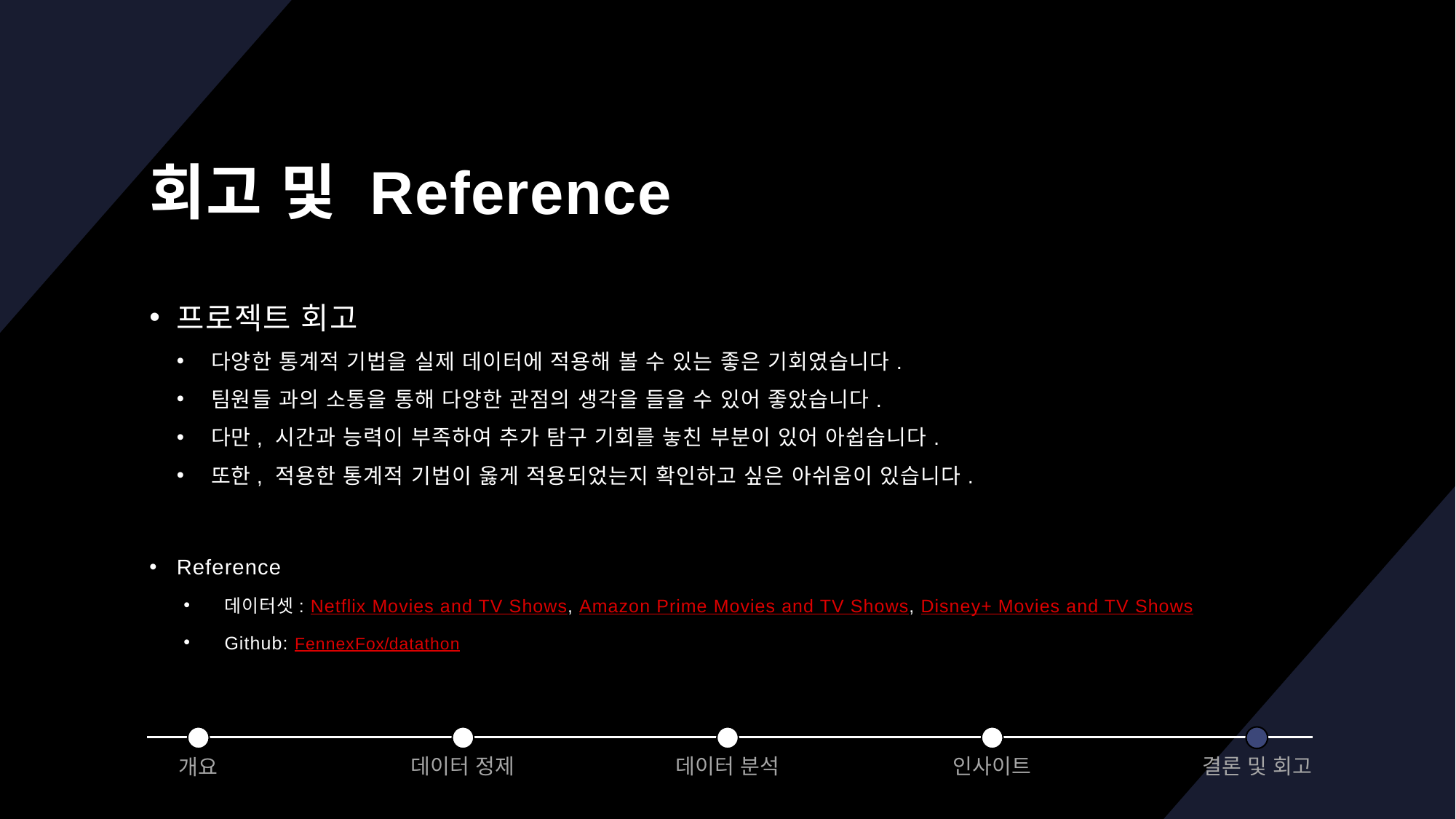

# 회고 및 Reference
프로젝트 회고
다양한 통계적 기법을 실제 데이터에 적용해 볼 수 있는 좋은 기회였습니다.
팀원들 과의 소통을 통해 다양한 관점의 생각을 들을 수 있어 좋았습니다.
다만, 시간과 능력이 부족하여 추가 탐구 기회를 놓친 부분이 있어 아쉽습니다.
또한, 적용한 통계적 기법이 옳게 적용되었는지 확인하고 싶은 아쉬움이 있습니다.

Reference
데이터셋: Netflix Movies and TV Shows, Amazon Prime Movies and TV Shows, Disney+ Movies and TV Shows
Github: FennexFox/datathon

데이터 정제
데이터 분석
인사이트
결론 및 회고
개요